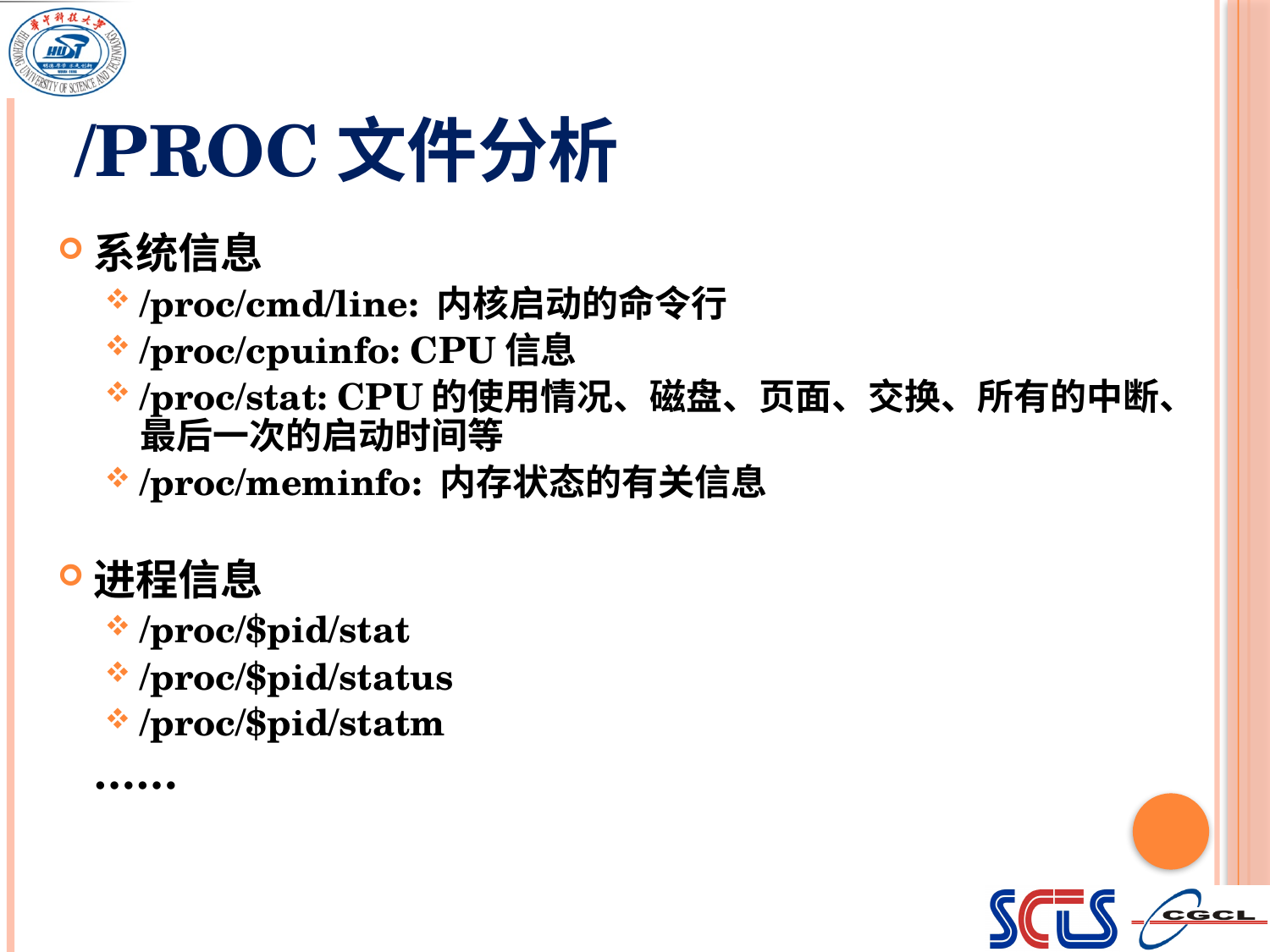

# /proc文件分析
系统信息
/proc/cmd/line: 内核启动的命令行
/proc/cpuinfo: CPU信息
/proc/stat: CPU的使用情况、磁盘、页面、交换、所有的中断、最后一次的启动时间等
/proc/meminfo: 内存状态的有关信息

进程信息
/proc/$pid/stat
/proc/$pid/status
/proc/$pid/statm
		……
49